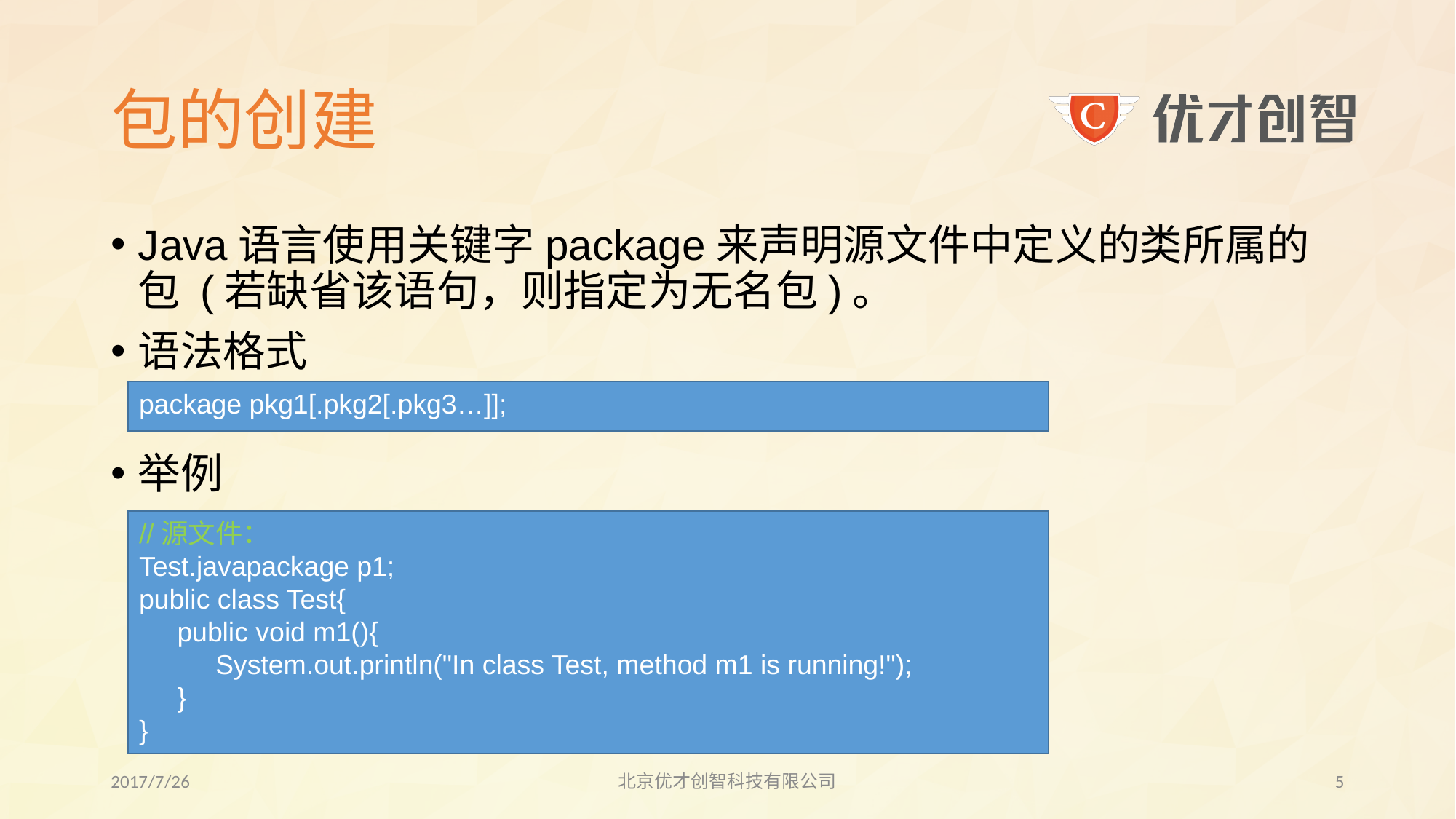

# 包的创建
Java语言使用关键字package来声明源文件中定义的类所属的包 (若缺省该语句，则指定为无名包)。
语法格式

举例
package pkg1[.pkg2[.pkg3…]];
//源文件：
Test.javapackage p1;
public class Test{
     public void m1(){
          System.out.println("In class Test, method m1 is running!");
     }
}
2017/7/26
北京优才创智科技有限公司
5